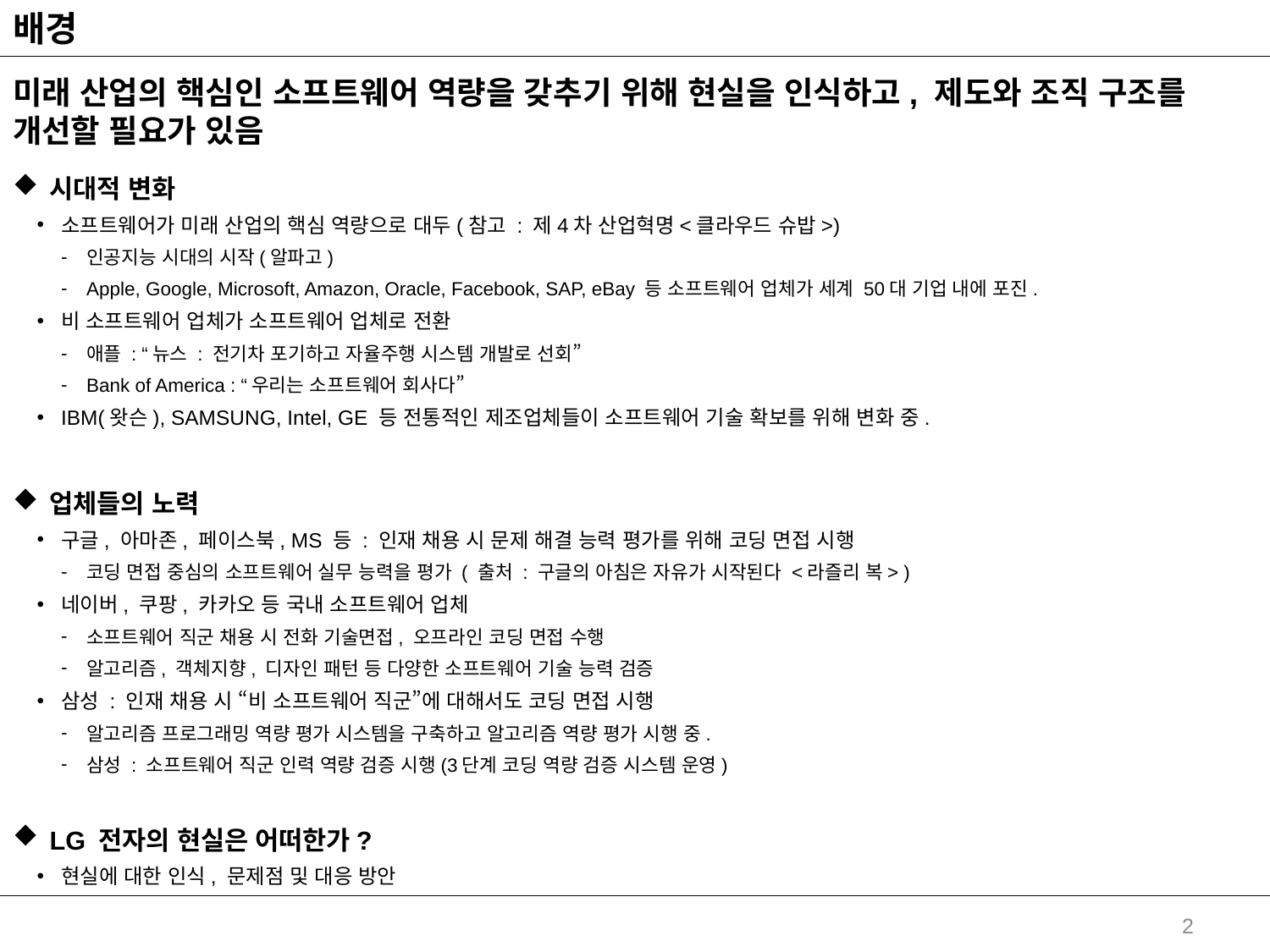

# 배경
미래 산업의 핵심인 소프트웨어 역량을 갖추기 위해 현실을 인식하고, 제도와 조직 구조를 개선할 필요가 있음
시대적 변화
소프트웨어가 미래 산업의 핵심 역량으로 대두(참고 : 제4차 산업혁명<클라우드 슈밥>)
인공지능 시대의 시작(알파고)
Apple, Google, Microsoft, Amazon, Oracle, Facebook, SAP, eBay 등 소프트웨어 업체가 세계 50대 기업 내에 포진.
비 소프트웨어 업체가 소프트웨어 업체로 전환
애플 : “뉴스 : 전기차 포기하고 자율주행 시스템 개발로 선회”
Bank of America : “우리는 소프트웨어 회사다”
IBM(왓슨), SAMSUNG, Intel, GE 등 전통적인 제조업체들이 소프트웨어 기술 확보를 위해 변화 중.

업체들의 노력
구글, 아마존, 페이스북, MS 등 : 인재 채용 시 문제 해결 능력 평가를 위해 코딩 면접 시행
코딩 면접 중심의 소프트웨어 실무 능력을 평가 ( 출처 : 구글의 아침은 자유가 시작된다 <라즐리 복> )
네이버, 쿠팡, 카카오 등 국내 소프트웨어 업체
소프트웨어 직군 채용 시 전화 기술면접, 오프라인 코딩 면접 수행
알고리즘, 객체지향, 디자인 패턴 등 다양한 소프트웨어 기술 능력 검증
삼성 : 인재 채용 시 “비 소프트웨어 직군”에 대해서도 코딩 면접 시행
알고리즘 프로그래밍 역량 평가 시스템을 구축하고 알고리즘 역량 평가 시행 중.
삼성 : 소프트웨어 직군 인력 역량 검증 시행(3단계 코딩 역량 검증 시스템 운영)

LG 전자의 현실은 어떠한가?
현실에 대한 인식, 문제점 및 대응 방안
2